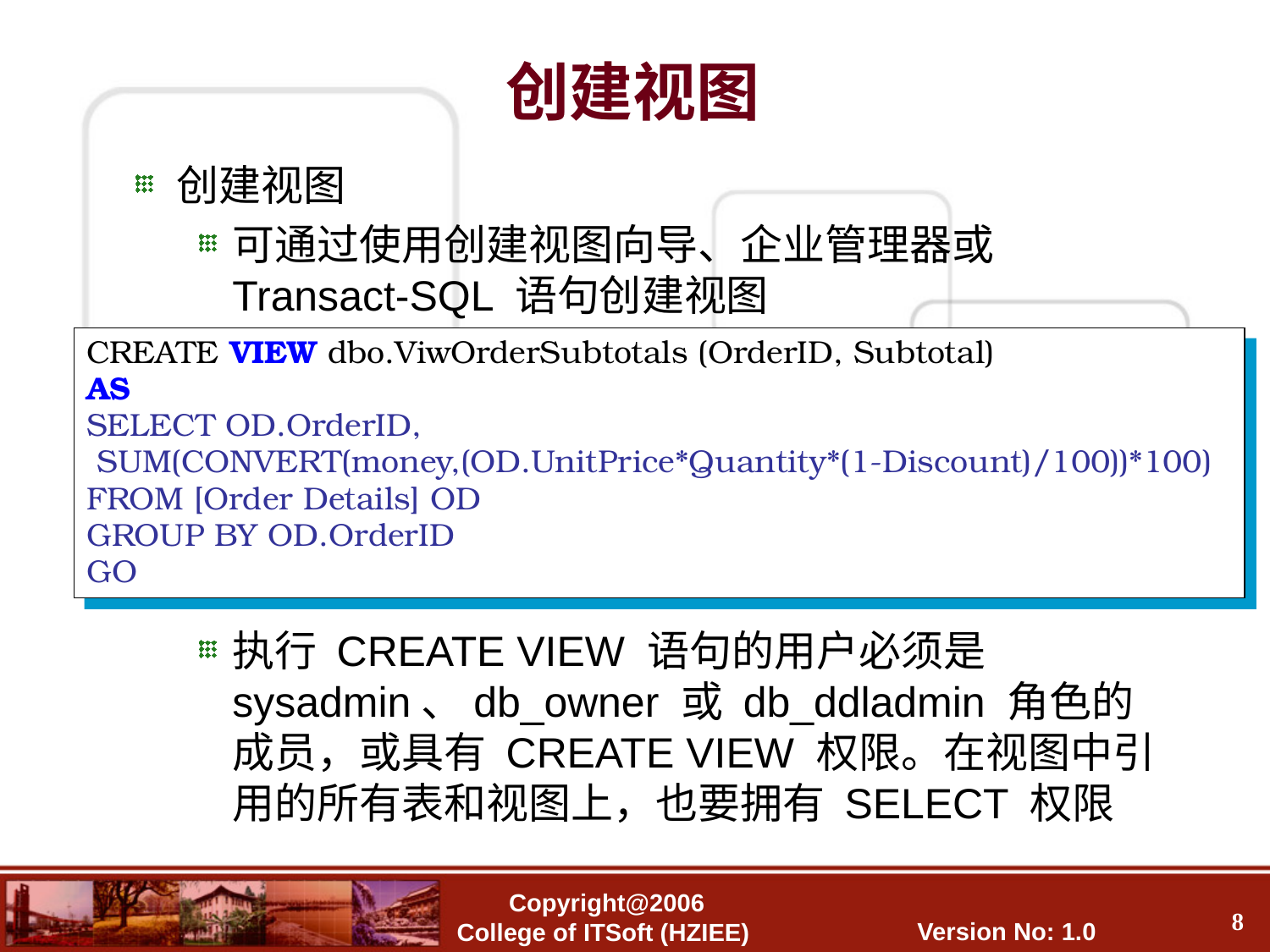

# 创建视图
创建视图
可通过使用创建视图向导、企业管理器或 Transact-SQL 语句创建视图

执行 CREATE VIEW 语句的用户必须是 sysadmin、db_owner 或 db_ddladmin 角色的成员，或具有 CREATE VIEW 权限。在视图中引用的所有表和视图上，也要拥有 SELECT 权限
CREATE VIEW dbo.ViwOrderSubtotals (OrderID, Subtotal)
AS
SELECT OD.OrderID,
 SUM(CONVERT(money,(OD.UnitPrice*Quantity*(1-Discount)/100))*100)
FROM [Order Details] OD
GROUP BY OD.OrderID
GO